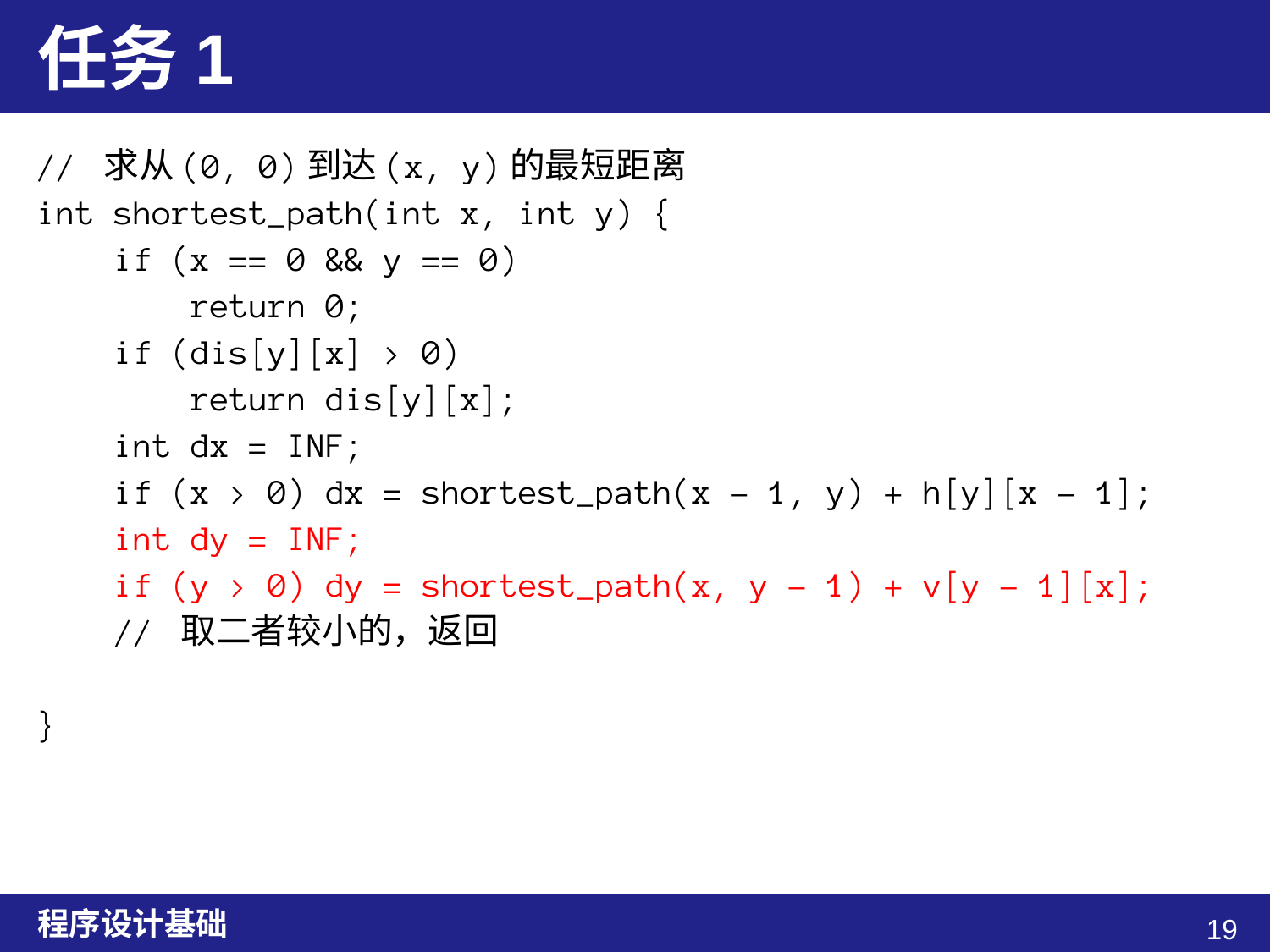

# 任务1
// 求从(0, 0)到达(x, y)的最短距离
int shortest_path(int x, int y) {
    if (x == 0 && y == 0)
        return 0;
    if (dis[y][x] > 0)
        return dis[y][x];
    int dx = INF;
    if (x > 0) dx = shortest_path(x - 1, y) + h[y][x - 1];
    int dy = INF;
    if (y > 0) dy = shortest_path(x, y - 1) + v[y - 1][x];
    // 取二者较小的，返回

}